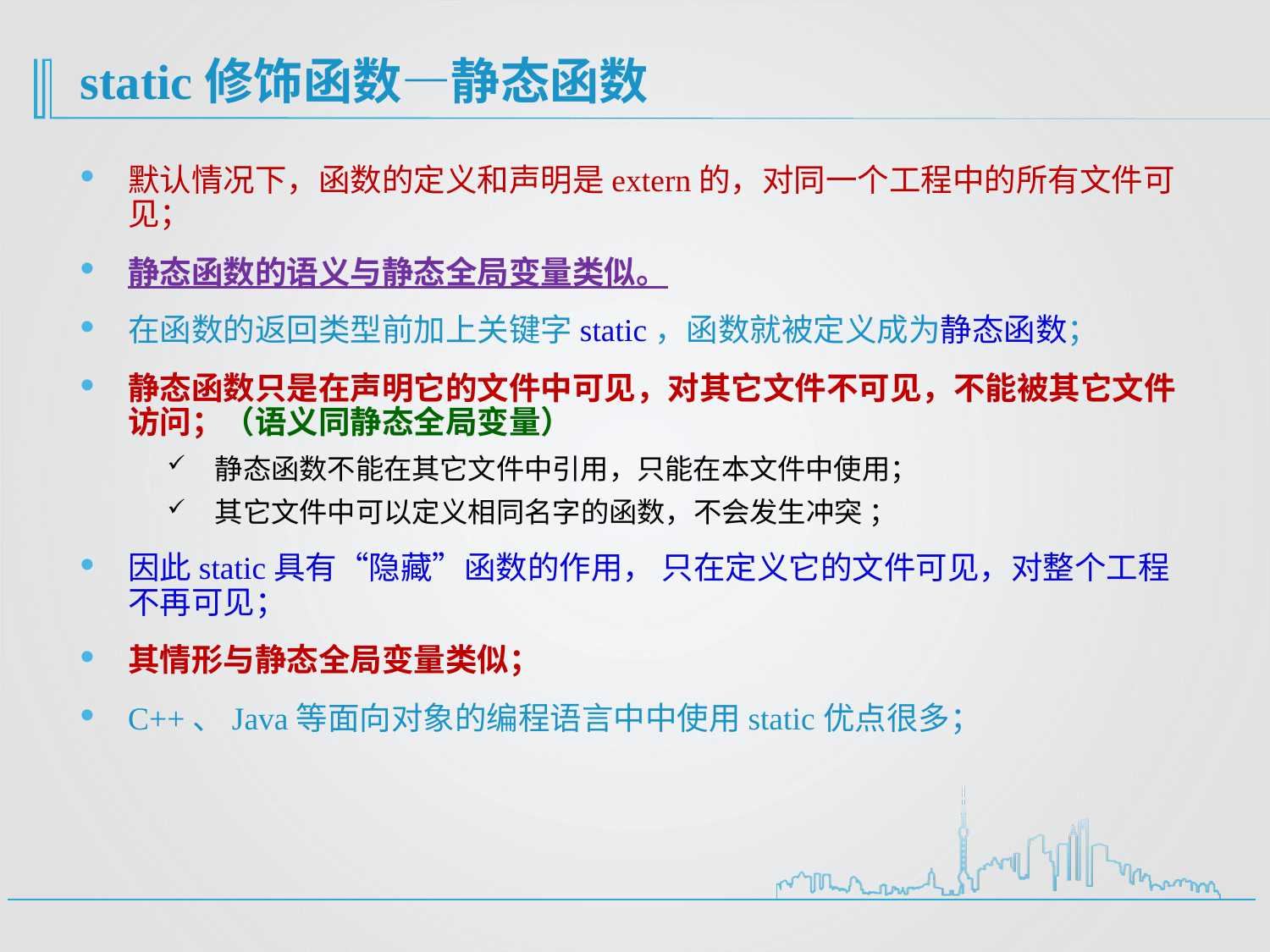

# static修饰函数—静态函数
默认情况下，函数的定义和声明是extern的，对同一个工程中的所有文件可见；
静态函数的语义与静态全局变量类似。
在函数的返回类型前加上关键字static，函数就被定义成为静态函数；
静态函数只是在声明它的文件中可见，对其它文件不可见，不能被其它文件访问；（语义同静态全局变量）
静态函数不能在其它文件中引用，只能在本文件中使用；
其它文件中可以定义相同名字的函数，不会发生冲突 ；
因此static具有“隐藏”函数的作用， 只在定义它的文件可见，对整个工程不再可见；
其情形与静态全局变量类似；
C++、Java等面向对象的编程语言中中使用static优点很多；